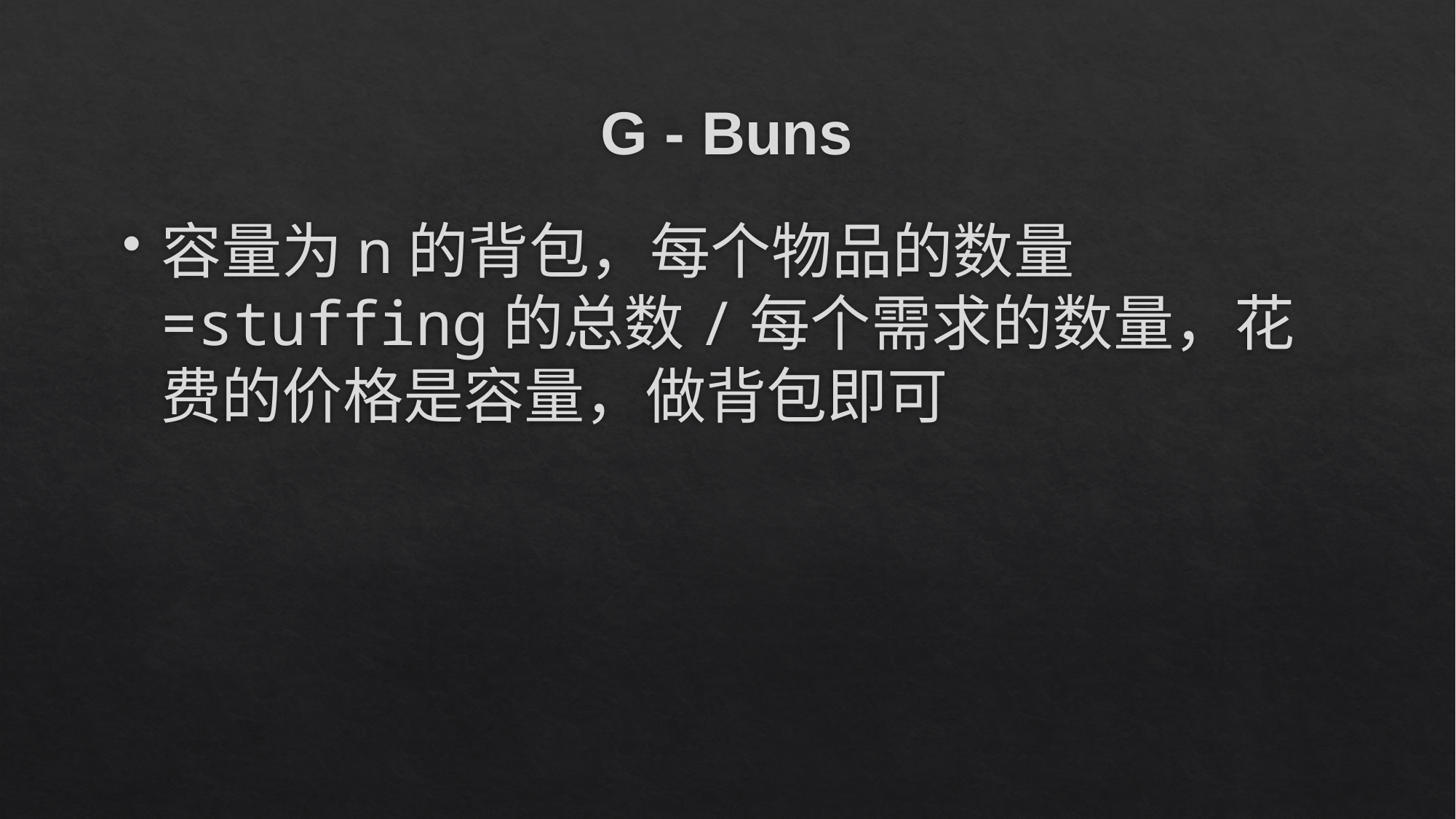

# G - Buns
容量为n的背包，每个物品的数量=stuffing的总数/每个需求的数量，花费的价格是容量，做背包即可